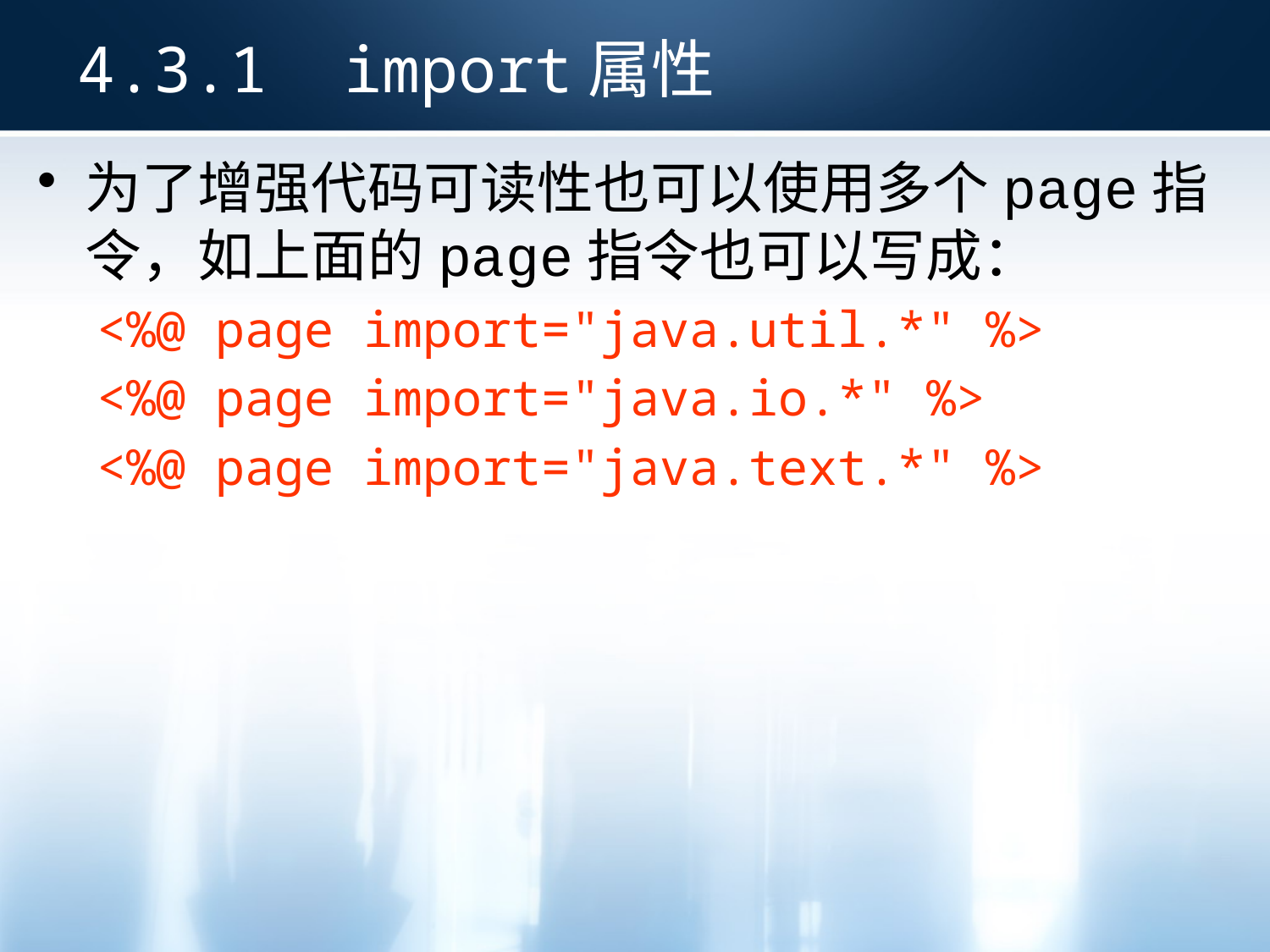

4.3.1  import属性
为了增强代码可读性也可以使用多个page指令，如上面的page指令也可以写成：
  <%@ page import="java.util.*" %>
  <%@ page import="java.io.*" %>
  <%@ page import="java.text.*" %>